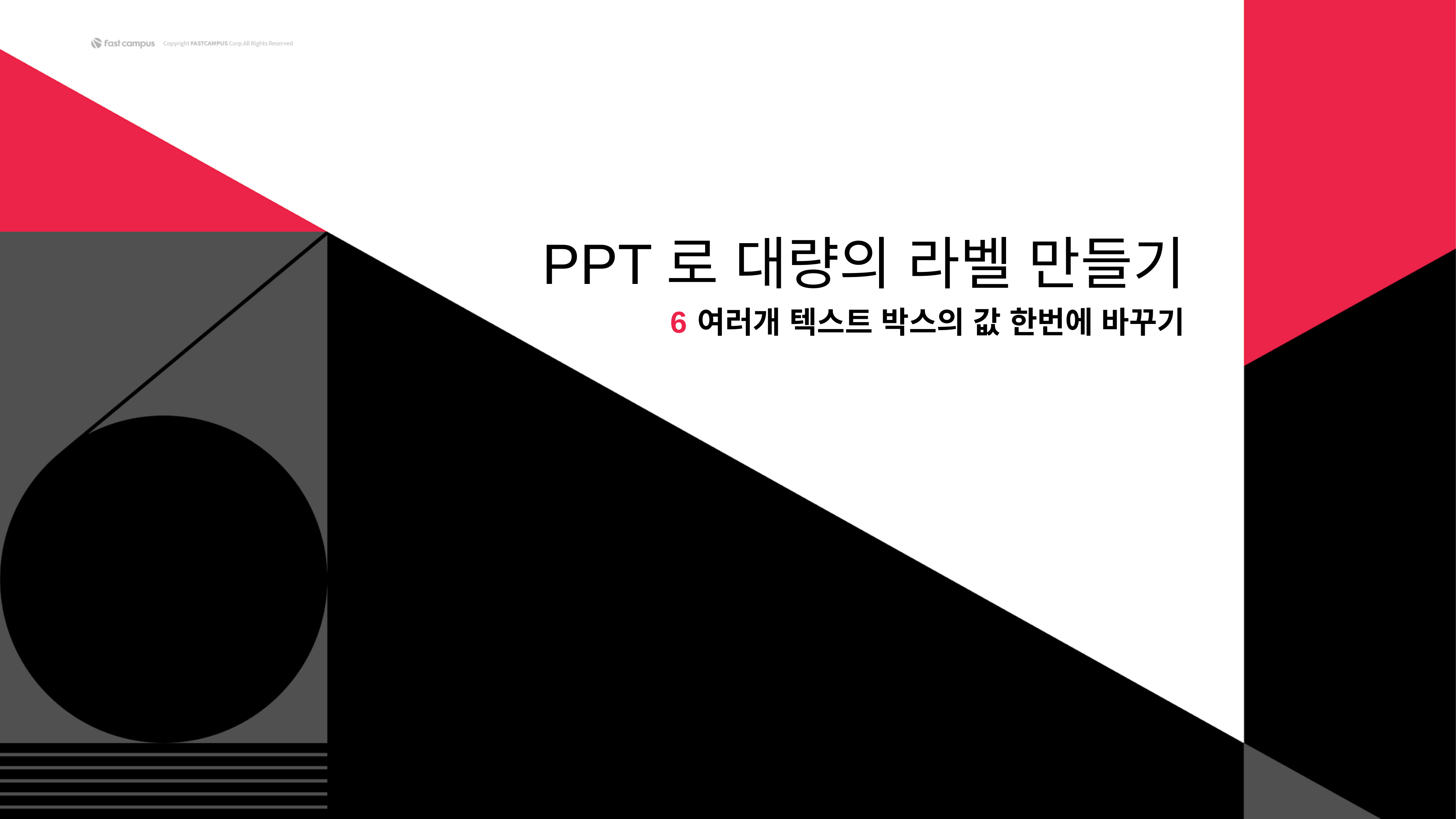

# PPT로 대량의 라벨 만들기
6
여러개 텍스트 박스의 값 한번에 바꾸기